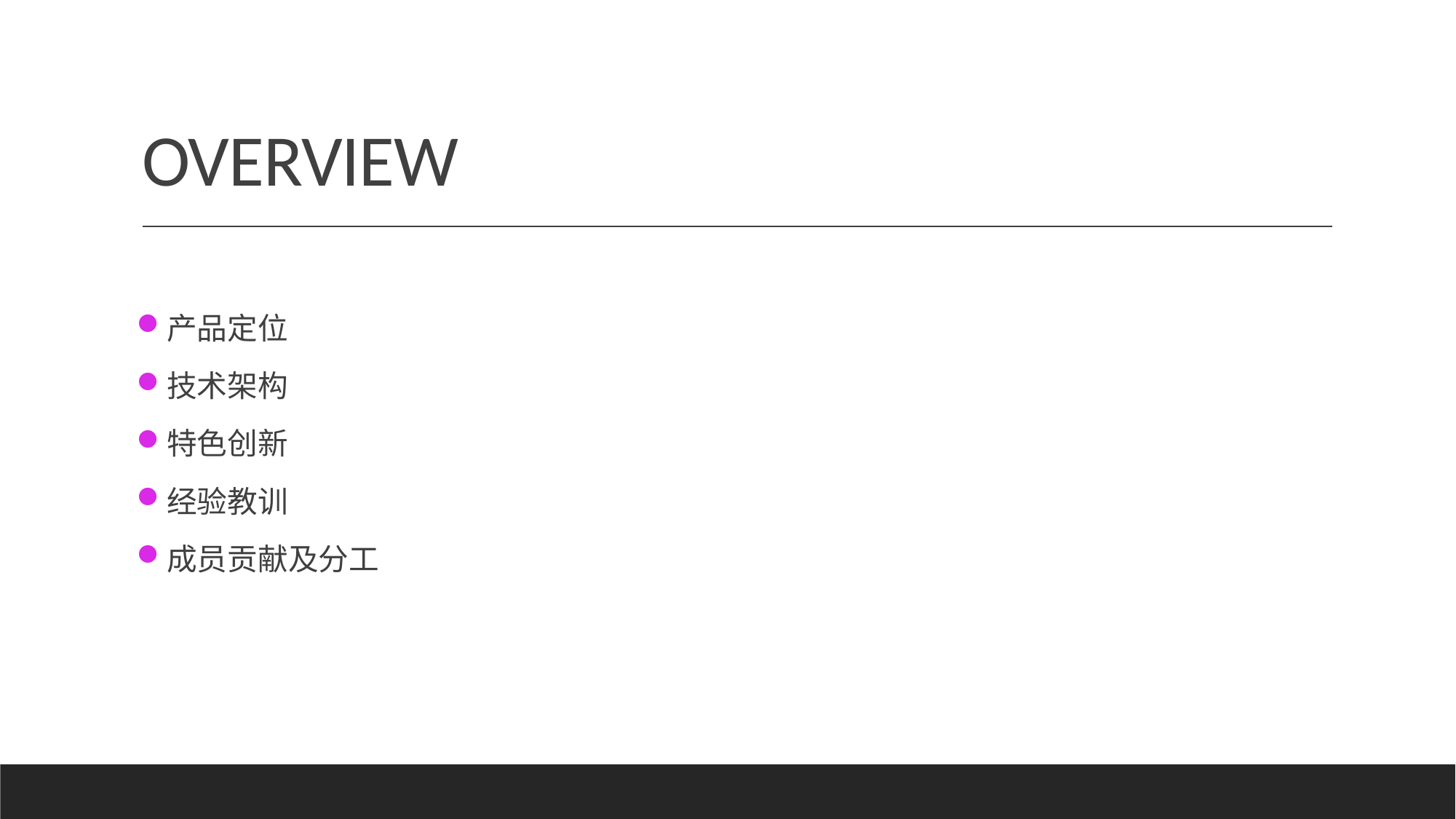

# OVERVIEW

产品定位
技术架构
特色创新
经验教训
成员贡献及分工